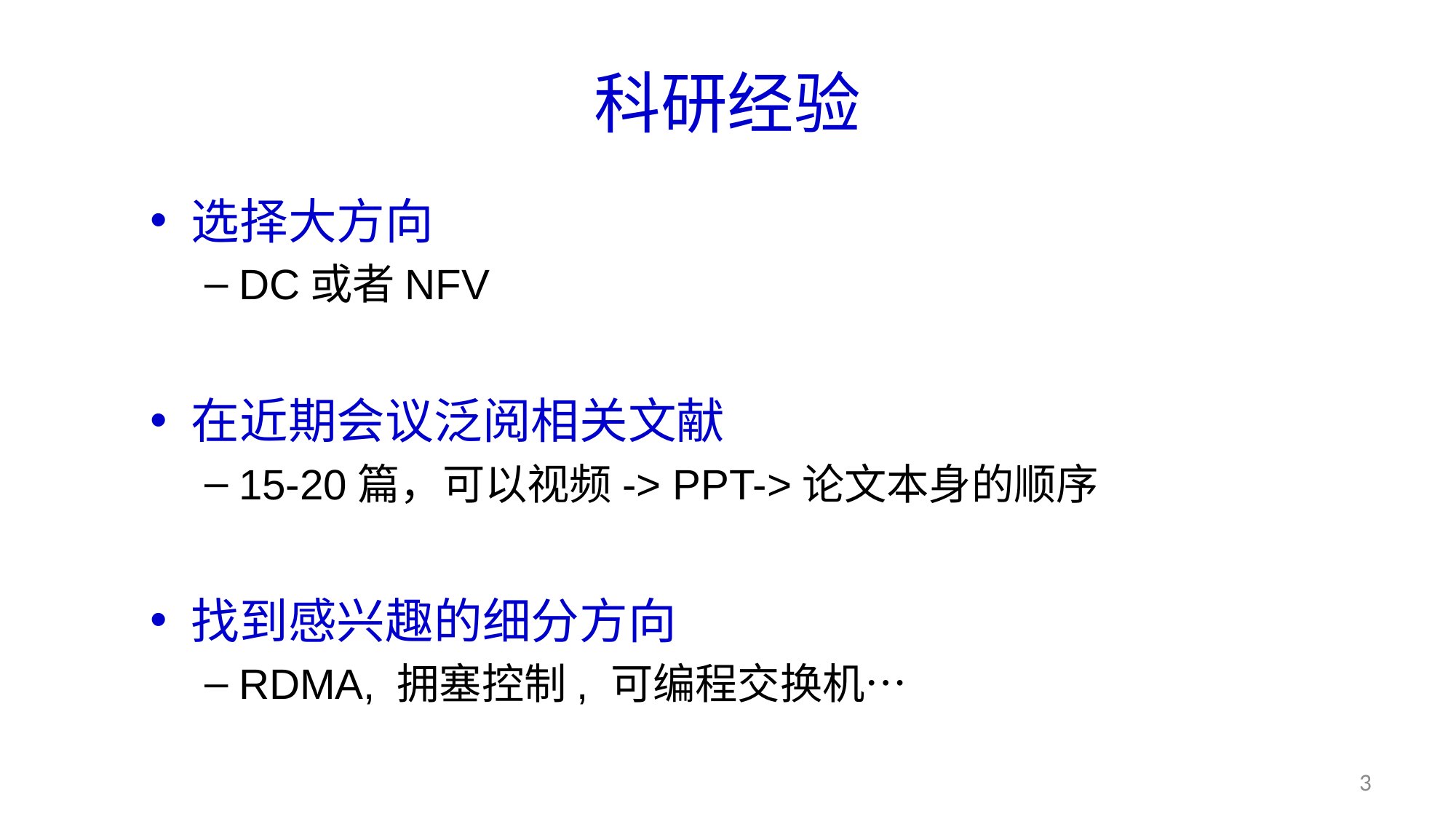

# 科研经验
选择大方向
DC或者NFV

在近期会议泛阅相关文献
15-20篇，可以视频-> PPT->论文本身的顺序

找到感兴趣的细分方向
RDMA, 拥塞控制, 可编程交换机…

3